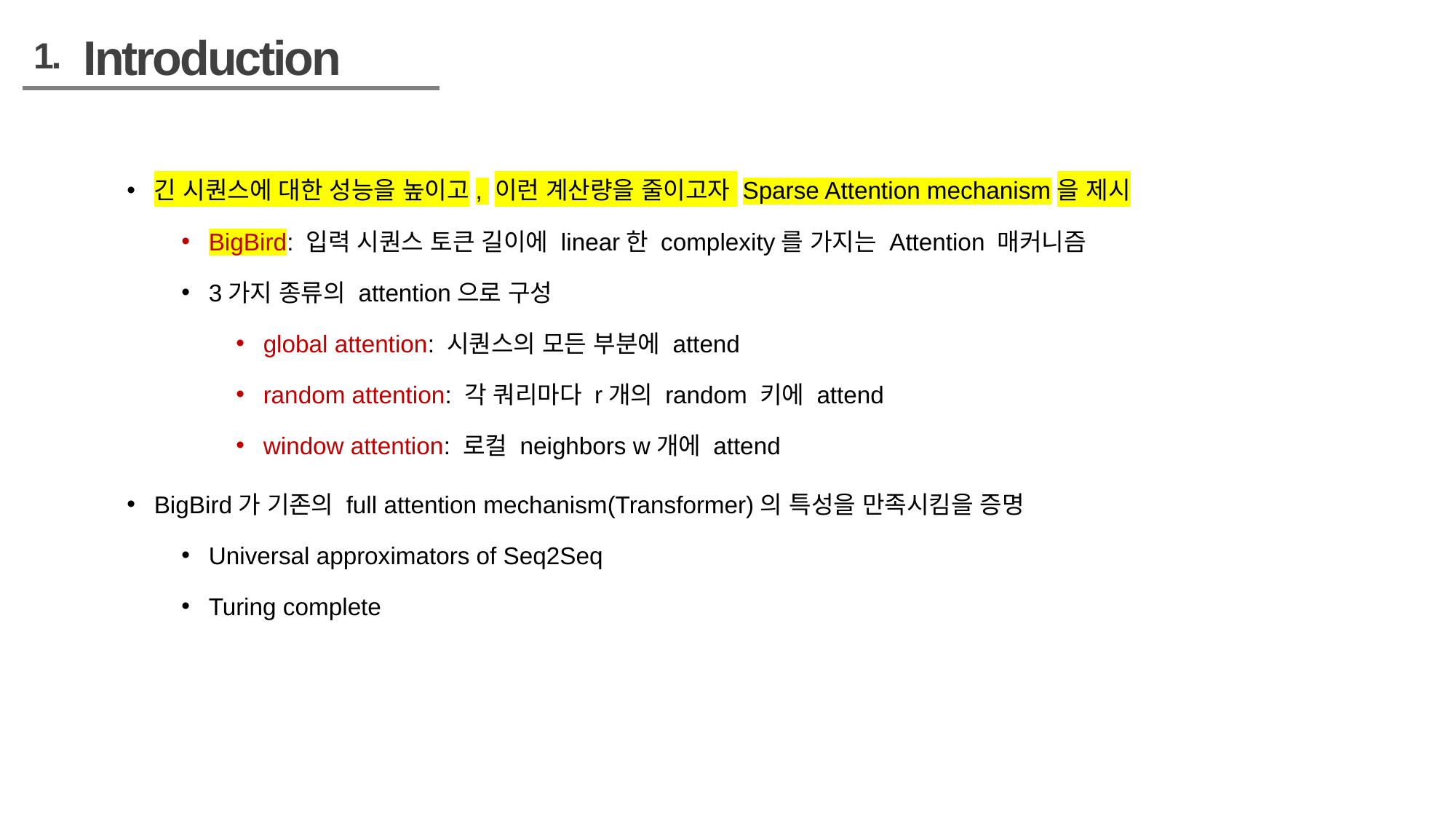

Introduction
1.
긴 시퀀스에 대한 성능을 높이고, 이런 계산량을 줄이고자 Sparse Attention mechanism을 제시
BigBird: 입력 시퀀스 토큰 길이에 linear한 complexity를 가지는 Attention 매커니즘
3가지 종류의 attention으로 구성
global attention: 시퀀스의 모든 부분에 attend
random attention: 각 쿼리마다 r개의 random 키에 attend
window attention: 로컬 neighbors w개에 attend
BigBird가 기존의 full attention mechanism(Transformer)의 특성을 만족시킴을 증명
Universal approximators of Seq2Seq
Turing complete